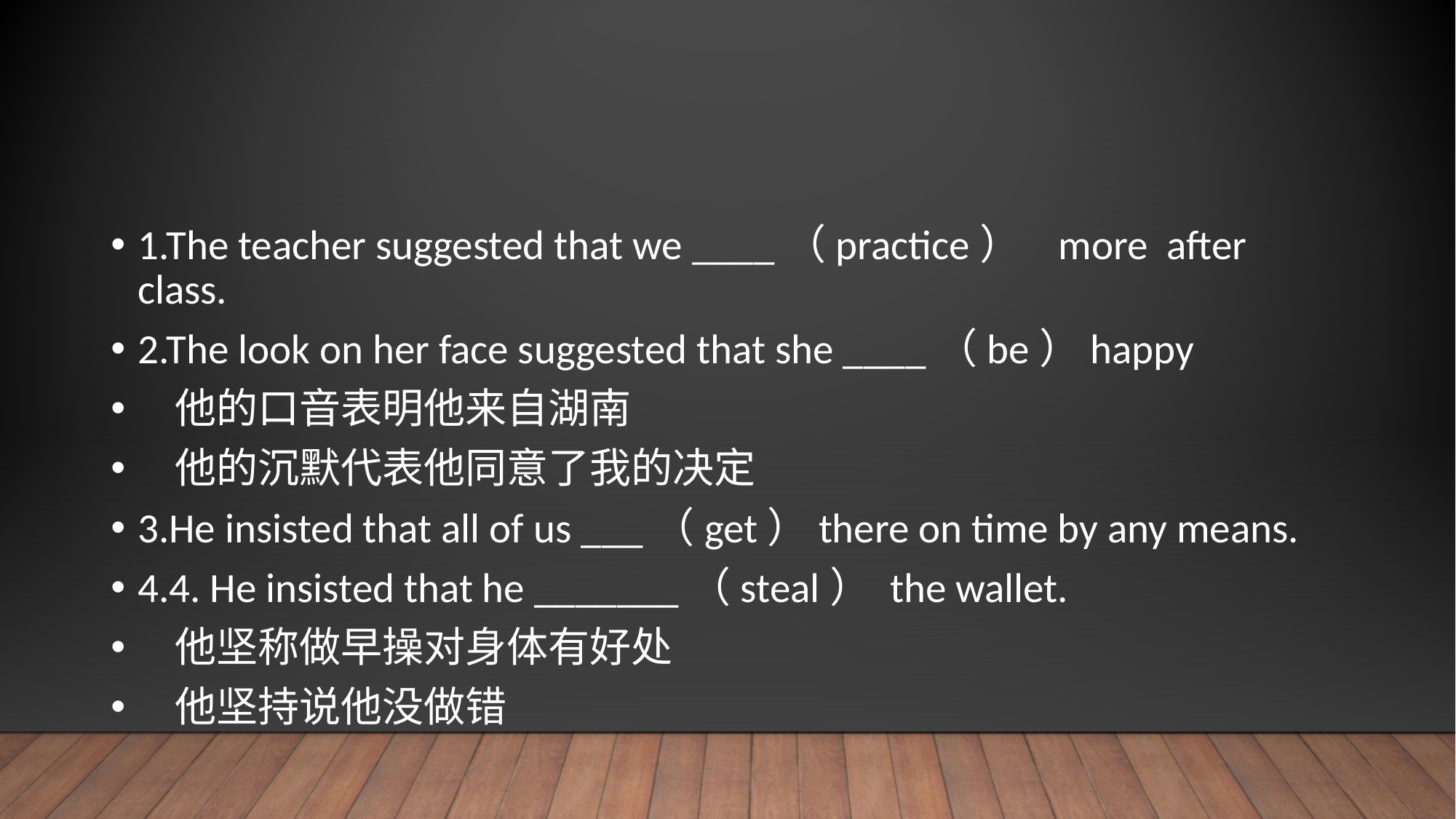

#
1.The teacher suggested that we ____（practice）   more  after class.
2.The look on her face suggested that she ____（be）happy
   他的口音表明他来自湖南
   他的沉默代表他同意了我的决定
3.He insisted that all of us ___（get）there on time by any means.
4.4. He insisted that he _______（steal） the wallet.
   他坚称做早操对身体有好处
   他坚持说他没做错